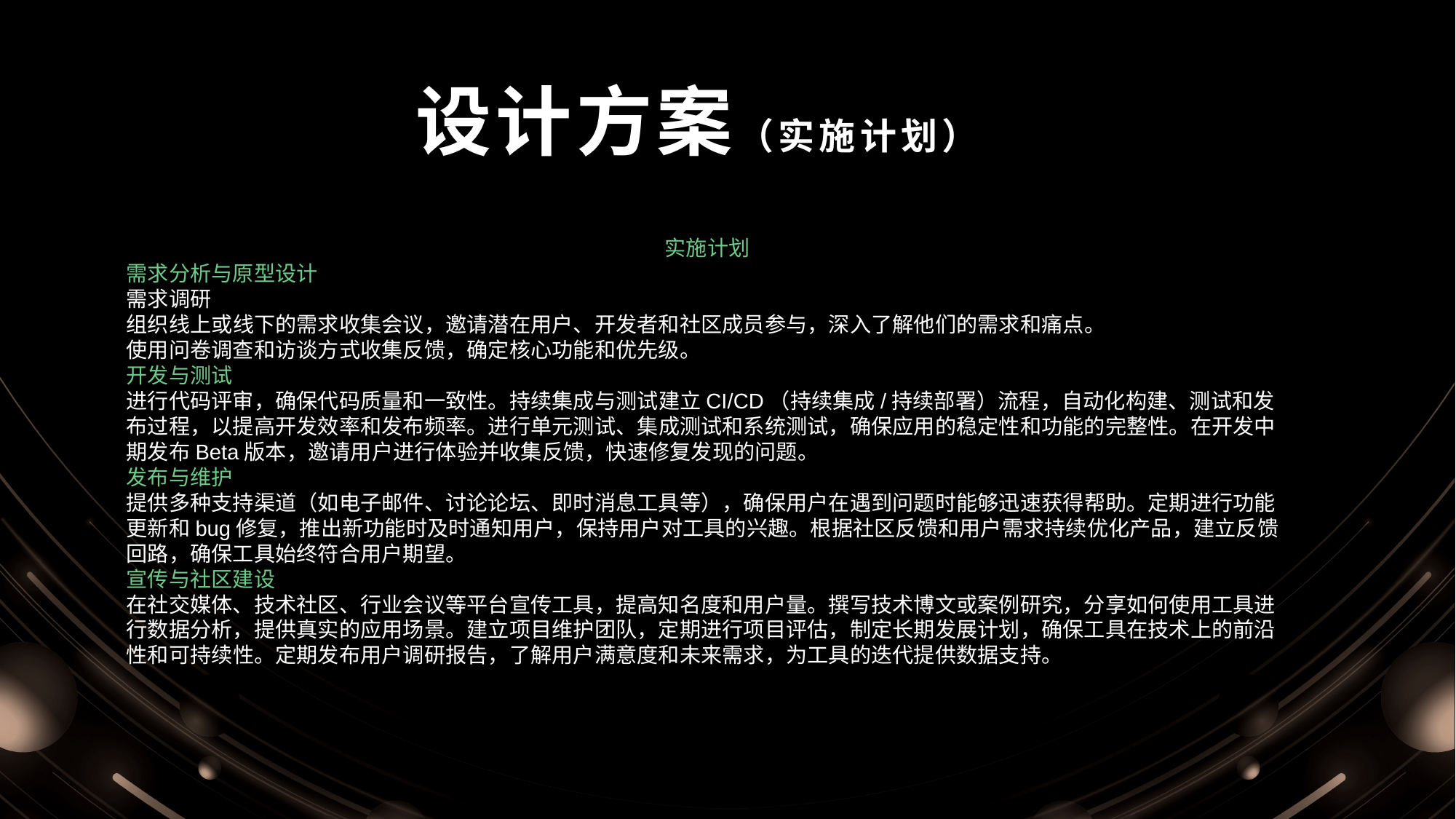

设计方案（实施计划）
实施计划
需求分析与原型设计
需求调研
组织线上或线下的需求收集会议，邀请潜在用户、开发者和社区成员参与，深入了解他们的需求和痛点。
使用问卷调查和访谈方式收集反馈，确定核心功能和优先级。
开发与测试
进行代码评审，确保代码质量和一致性。持续集成与测试建立CI/CD（持续集成/持续部署）流程，自动化构建、测试和发布过程，以提高开发效率和发布频率。进行单元测试、集成测试和系统测试，确保应用的稳定性和功能的完整性。在开发中期发布Beta版本，邀请用户进行体验并收集反馈，快速修复发现的问题。
发布与维护
提供多种支持渠道（如电子邮件、讨论论坛、即时消息工具等），确保用户在遇到问题时能够迅速获得帮助。定期进行功能更新和bug修复，推出新功能时及时通知用户，保持用户对工具的兴趣。根据社区反馈和用户需求持续优化产品，建立反馈回路，确保工具始终符合用户期望。
宣传与社区建设
在社交媒体、技术社区、行业会议等平台宣传工具，提高知名度和用户量。撰写技术博文或案例研究，分享如何使用工具进行数据分析，提供真实的应用场景。建立项目维护团队，定期进行项目评估，制定长期发展计划，确保工具在技术上的前沿性和可持续性。定期发布用户调研报告，了解用户满意度和未来需求，为工具的迭代提供数据支持。